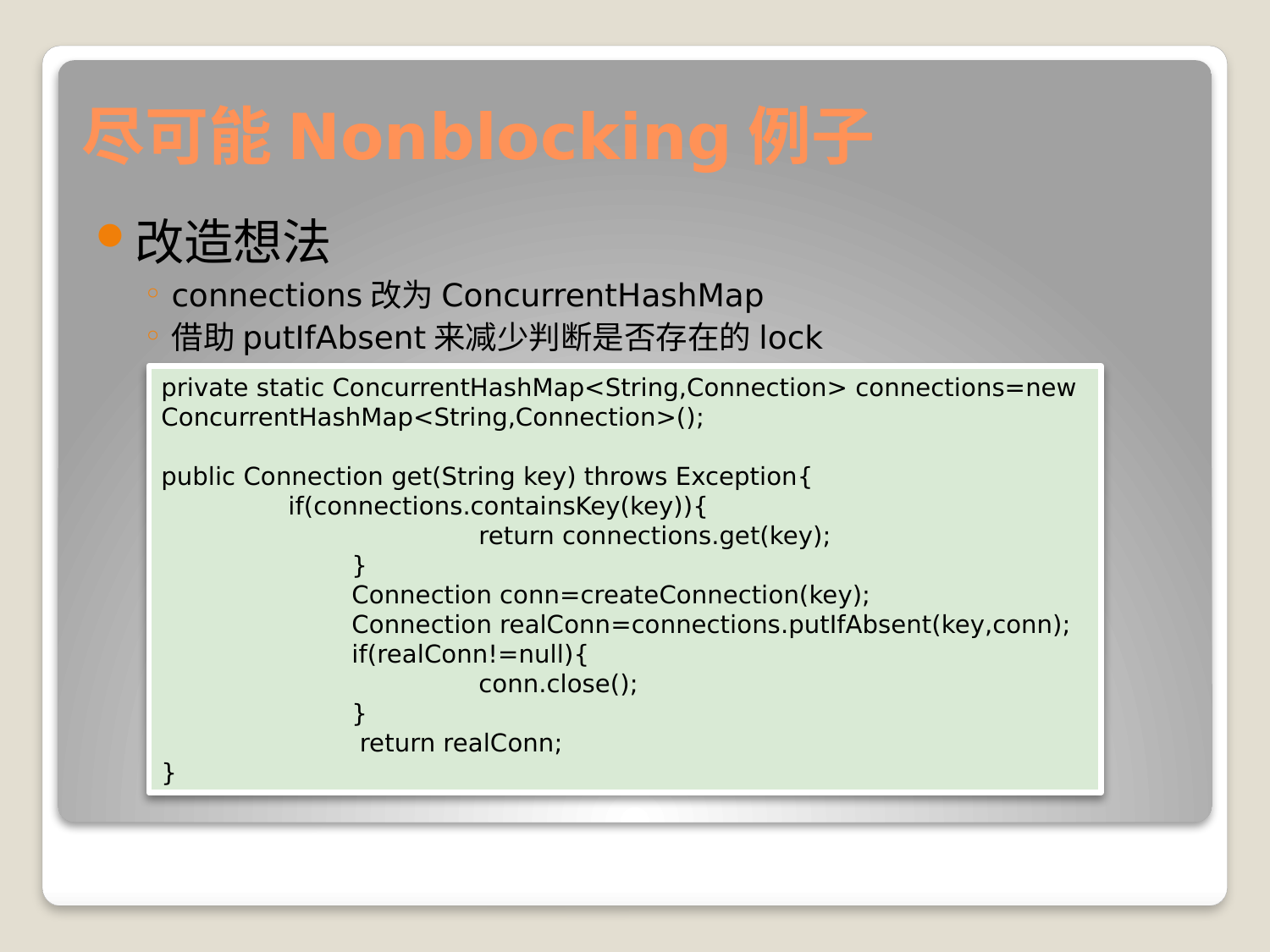

# 尽可能Nonblocking例子
改造想法
connections改为ConcurrentHashMap
借助putIfAbsent来减少判断是否存在的lock

private static ConcurrentHashMap<String,Connection> connections=new ConcurrentHashMap<String,Connection>();

public Connection get(String key) throws Exception{
	if(connections.containsKey(key)){
		return connections.get(key);
	}
	Connection conn=createConnection(key);
	Connection realConn=connections.putIfAbsent(key,conn);
	if(realConn!=null){
		conn.close();
	}
	 return realConn;
}